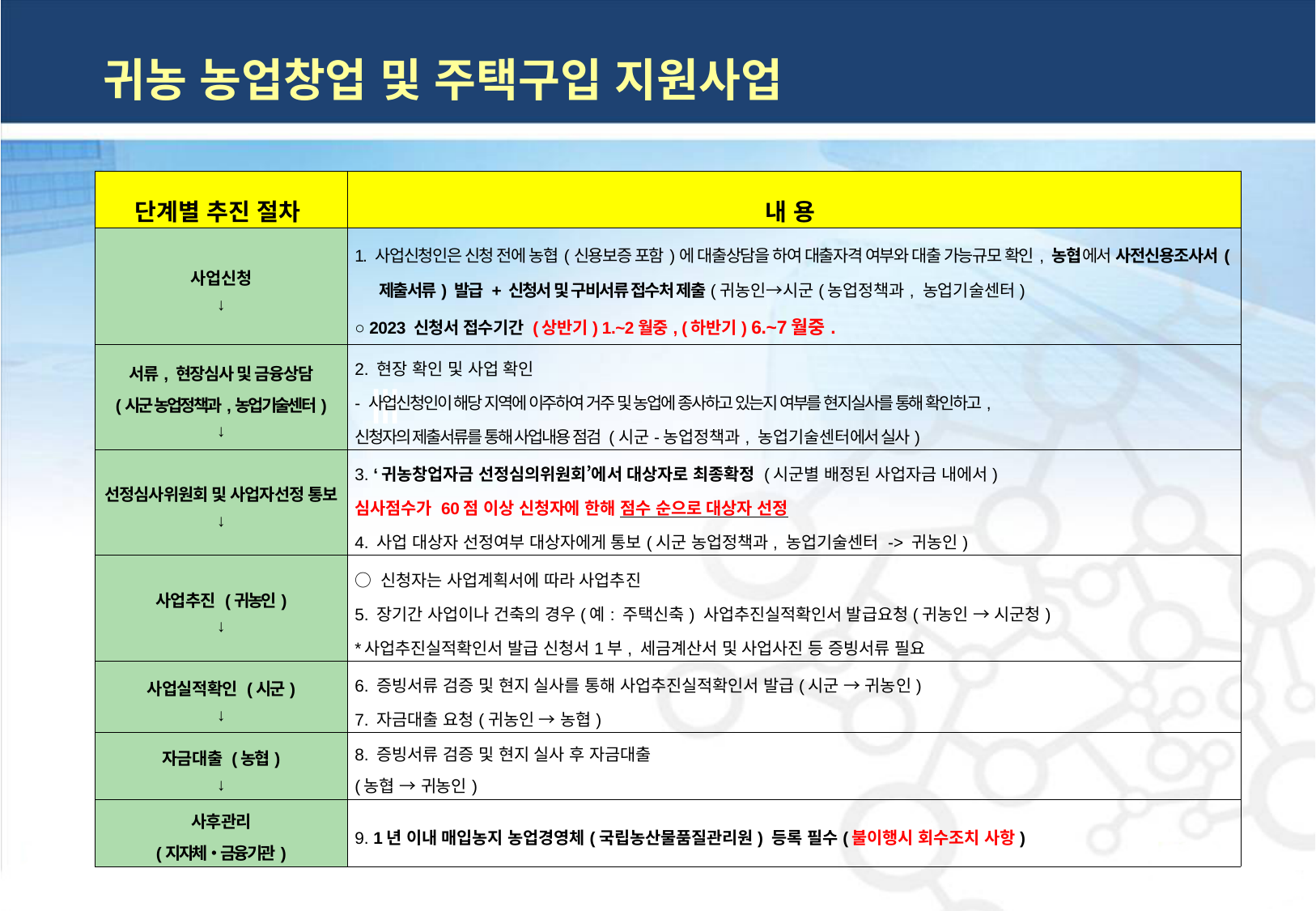

귀농 농업창업 및 주택구입 지원사업

| 단계별 추진 절차 | 내 용 |
| --- | --- |
| 사업신청 ↓ | 1. 사업신청인은 신청 전에 농협(신용보증 포함)에 대출상담을 하여 대출자격 여부와 대출 가능규모 확인, 농협에서 사전신용조사서(제출서류) 발급 + 신청서 및 구비서류 접수처 제출(귀농인→시군(농업정책과, 농업기술센터) ○ 2023 신청서 접수기간 (상반기) 1.~2월중, (하반기) 6.~7월중. |
| 서류, 현장심사 및 금융상담 (시군 농업정책과,농업기술센터) ↓ | 2. 현장 확인 및 사업 확인 - 사업신청인이 해당 지역에 이주하여 거주 및 농업에 종사하고 있는지 여부를 현지실사를 통해 확인하고, 신청자의 제출서류를 통해 사업내용 점검 (시군-농업정책과, 농업기술센터에서 실사) |
| 선정심사위원회 및 사업자선정 통보 ↓ | 3. ‘귀농창업자금 선정심의위원회’에서 대상자로 최종확정 (시군별 배정된 사업자금 내에서) 심사점수가 60점 이상 신청자에 한해 점수 순으로 대상자 선정 4. 사업 대상자 선정여부 대상자에게 통보(시군 농업정책과, 농업기술센터 -> 귀농인) |
| 사업추진 (귀농인) ↓ | ○ 신청자는 사업계획서에 따라 사업추진 5. 장기간 사업이나 건축의 경우(예: 주택신축) 사업추진실적확인서 발급요청(귀농인 → 시군청) \*사업추진실적확인서 발급 신청서1부, 세금계산서 및 사업사진 등 증빙서류 필요 |
| 사업실적확인 (시군) ↓ | 6. 증빙서류 검증 및 현지 실사를 통해 사업추진실적확인서 발급(시군 → 귀농인) 7. 자금대출 요청(귀농인 → 농협) |
| 자금대출 (농협) ↓ | 8. 증빙서류 검증 및 현지 실사 후 자금대출 (농협 → 귀농인) |
| 사후관리 (지자체‧금융기관) | 9. 1년 이내 매입농지 농업경영체(국립농산물품질관리원) 등록 필수(불이행시 회수조치 사항) |
Ⅲ